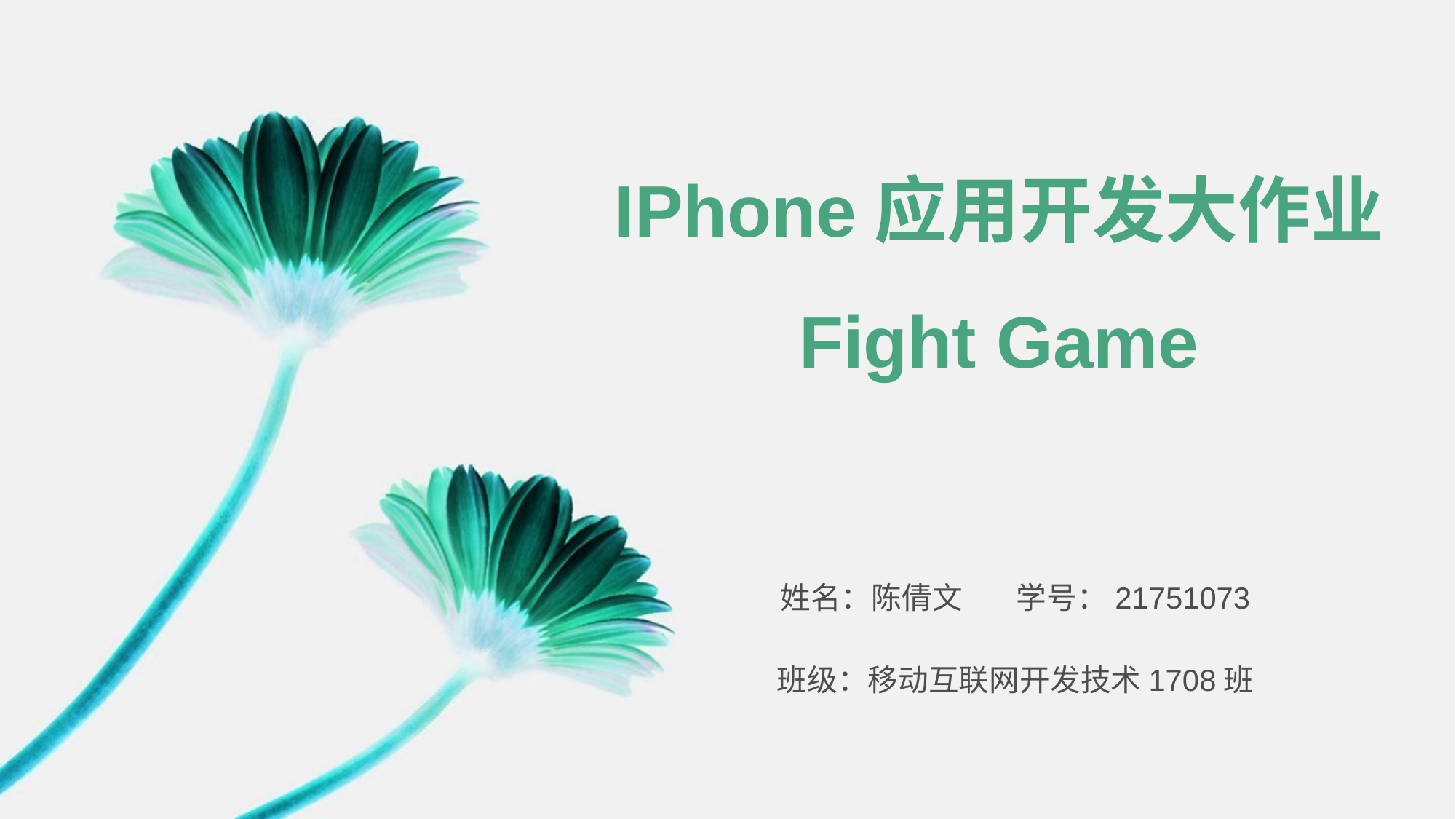

# IPhone应用开发大作业 Fight Game
姓名：陈倩文        学号：21751073
班级：移动互联网开发技术1708班